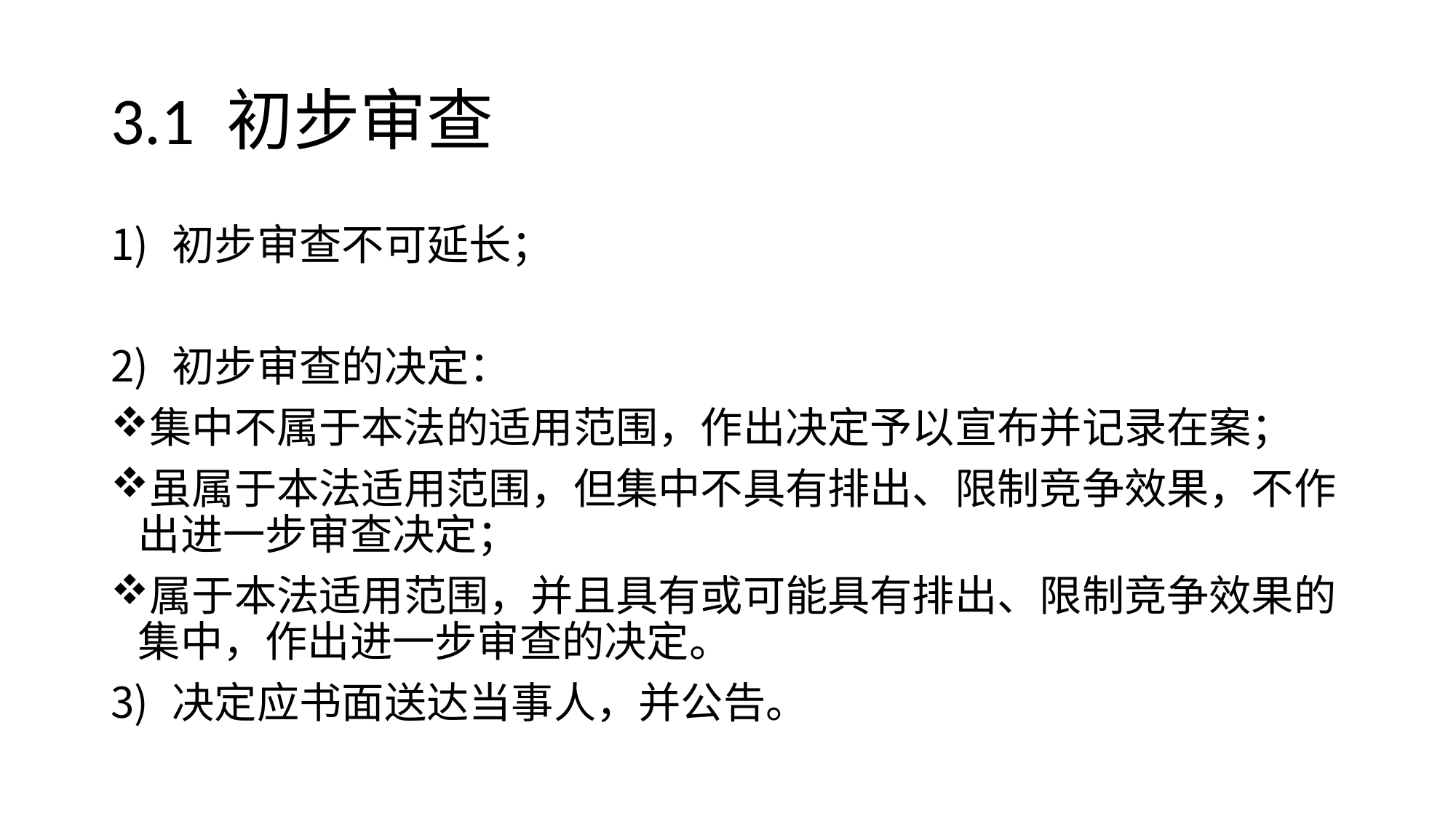

# 3.1 初步审查
初步审查不可延长；

初步审查的决定：
集中不属于本法的适用范围，作出决定予以宣布并记录在案；
虽属于本法适用范围，但集中不具有排出、限制竞争效果，不作出进一步审查决定；
属于本法适用范围，并且具有或可能具有排出、限制竞争效果的集中，作出进一步审查的决定。
决定应书面送达当事人，并公告。